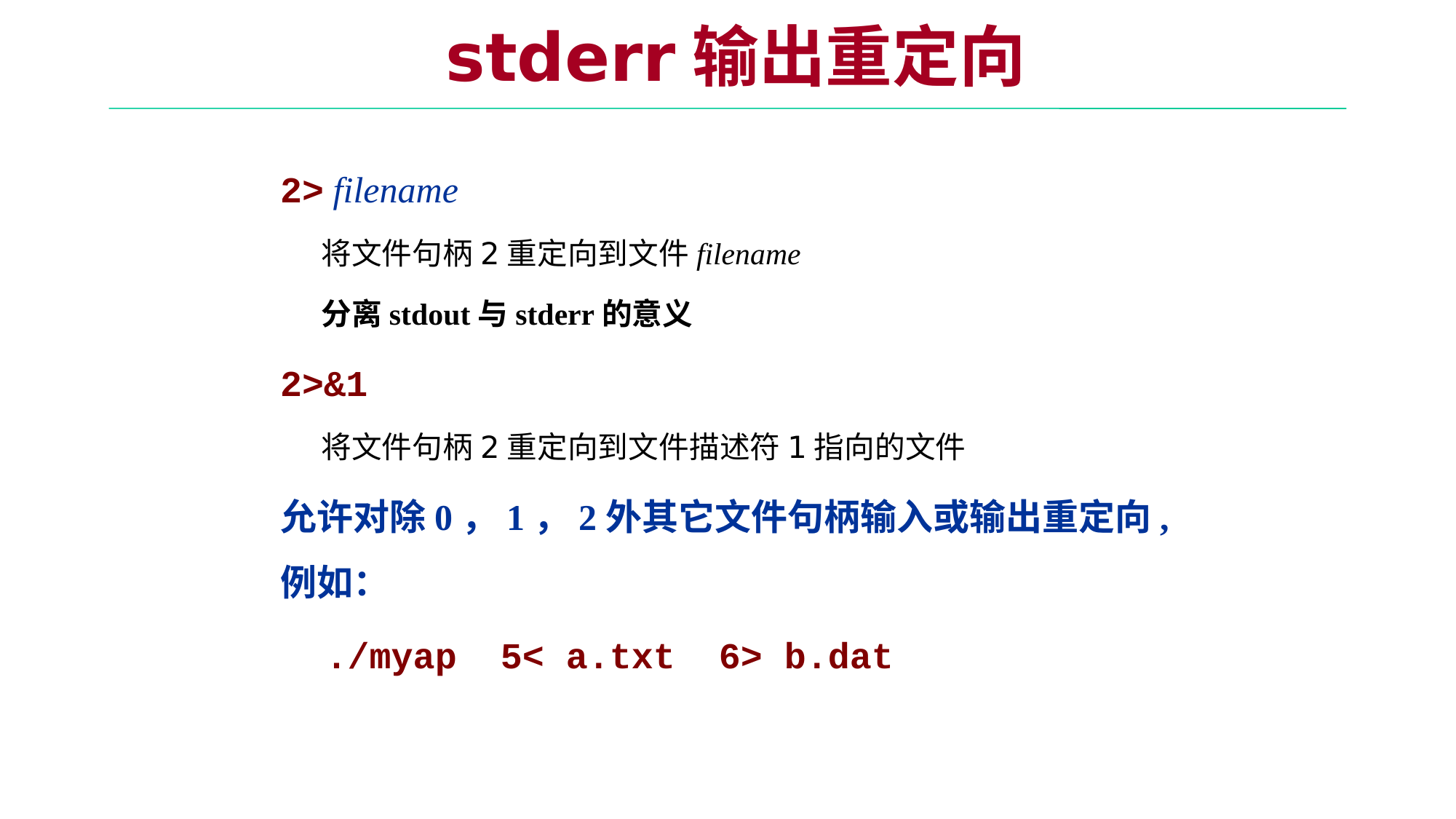

stderr输出重定向
2> filename
将文件句柄2重定向到文件filename
分离stdout与stderr的意义
2>&1
将文件句柄2重定向到文件描述符1指向的文件
允许对除0，1，2外其它文件句柄输入或输出重定向,例如：
     ./myap  5< a.txt  6> b.dat